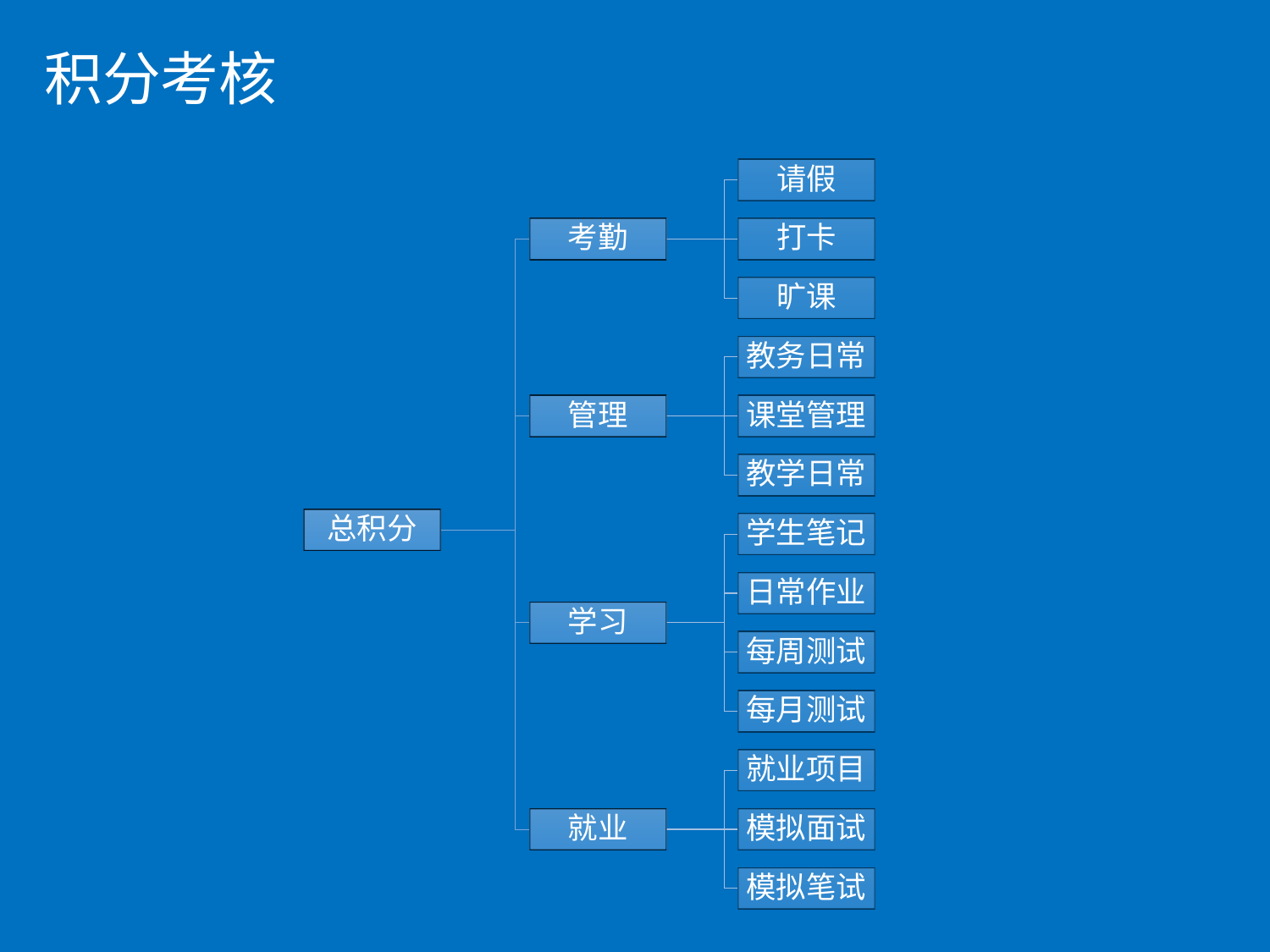

# 积分考核
总积分
考勤
请假
打卡
旷课
管理
教务日常
课堂管理
教学日常
学习
学生笔记
日常作业
每周测试
每月测试
就业
就业项目
模拟面试
模拟笔试